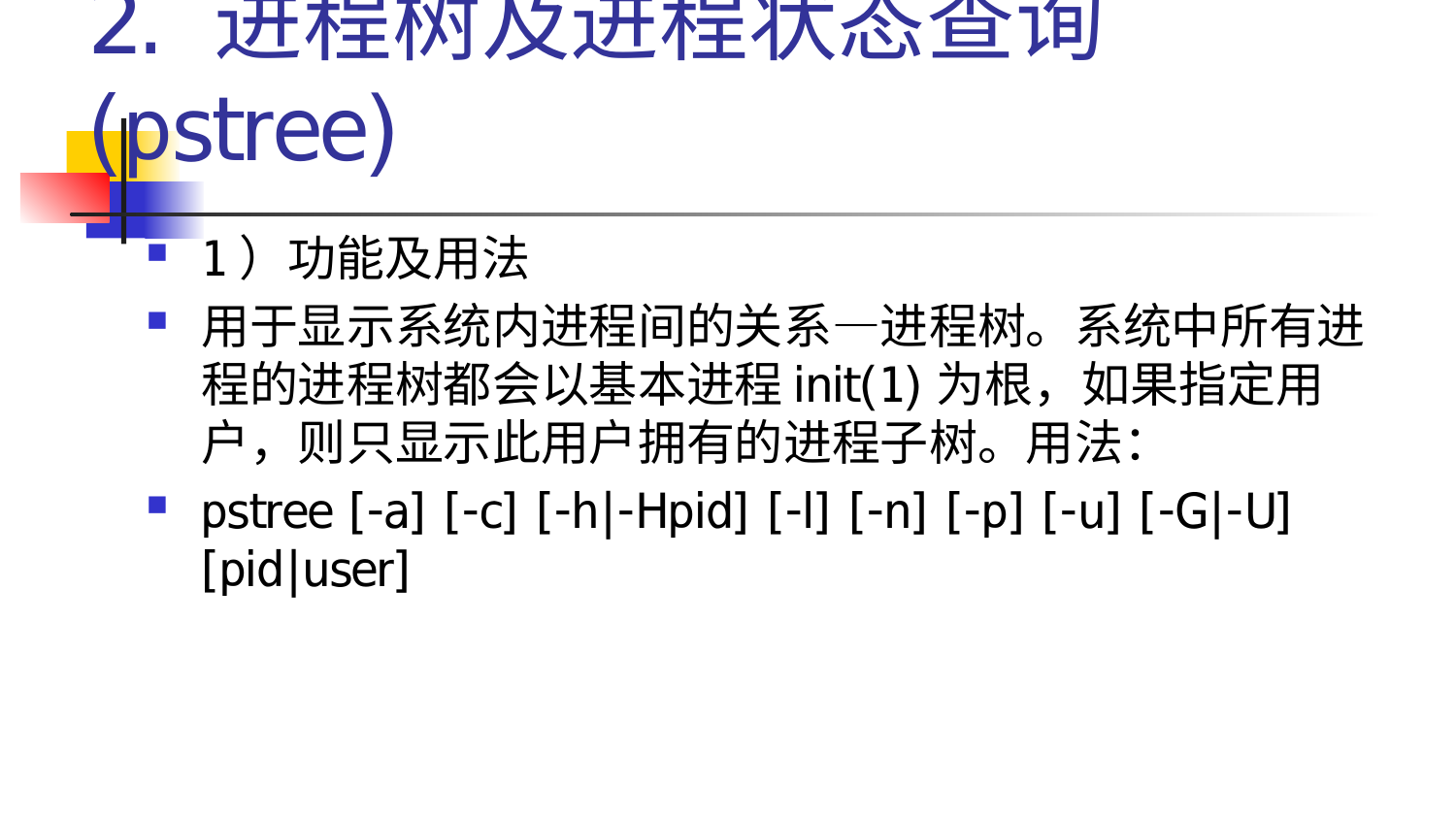

# 2. 进程树及进程状态查询(pstree)
1）功能及用法
用于显示系统内进程间的关系—进程树。系统中所有进程的进程树都会以基本进程init(1)为根，如果指定用户，则只显示此用户拥有的进程子树。用法：
pstree [-a] [-c] [-h|-Hpid] [-l] [-n] [-p] [-u] [-G|-U] [pid|user]